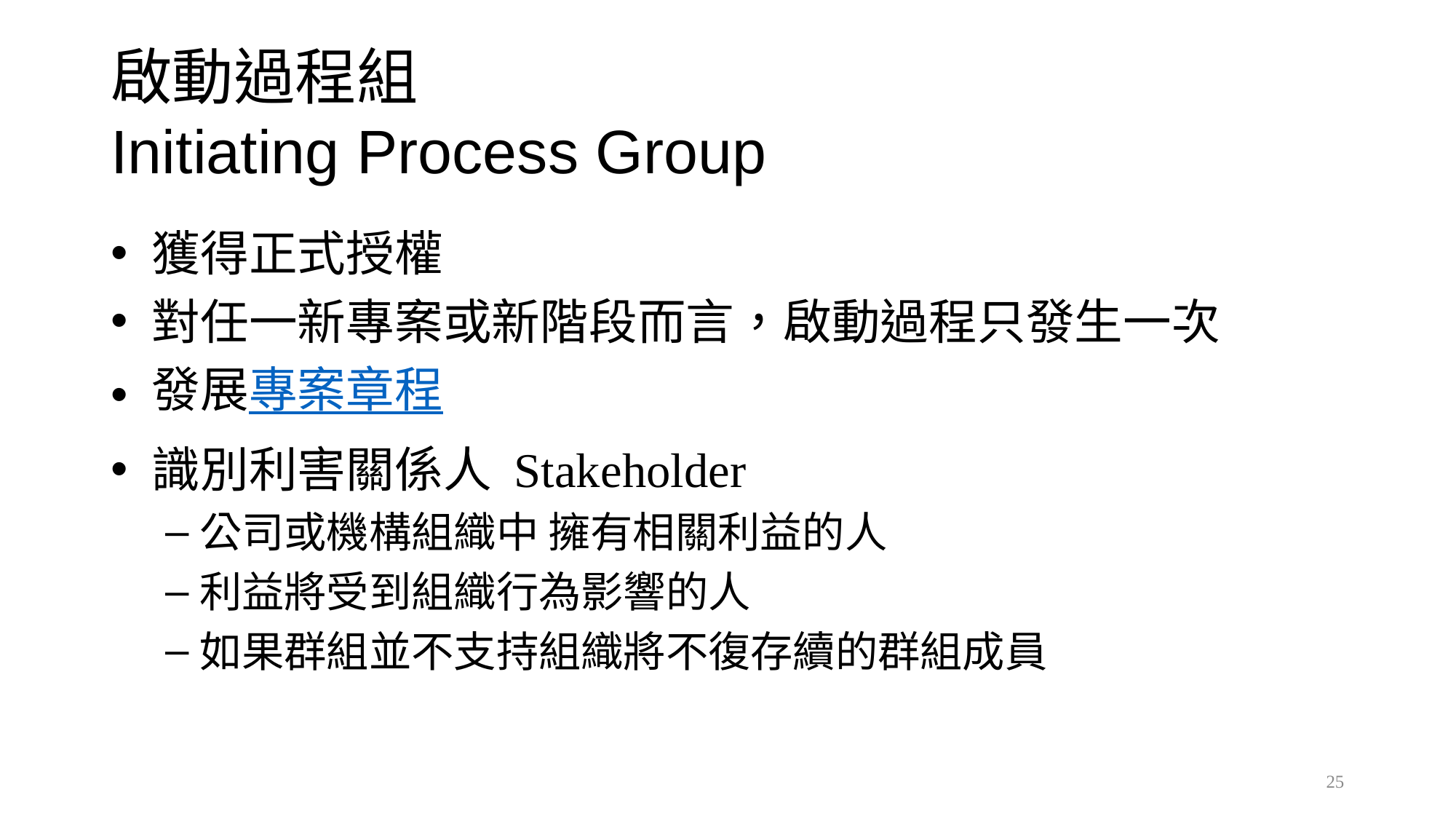

# 啟動過程組 Initiating Process Group
獲得正式授權
對任一新專案或新階段而言，啟動過程只發生一次
發展專案章程
識別利害關係人 Stakeholder
公司或機構組織中 擁有相關利益的人
利益將受到組織行為影響的人
如果群組並不支持組織將不復存續的群組成員

25